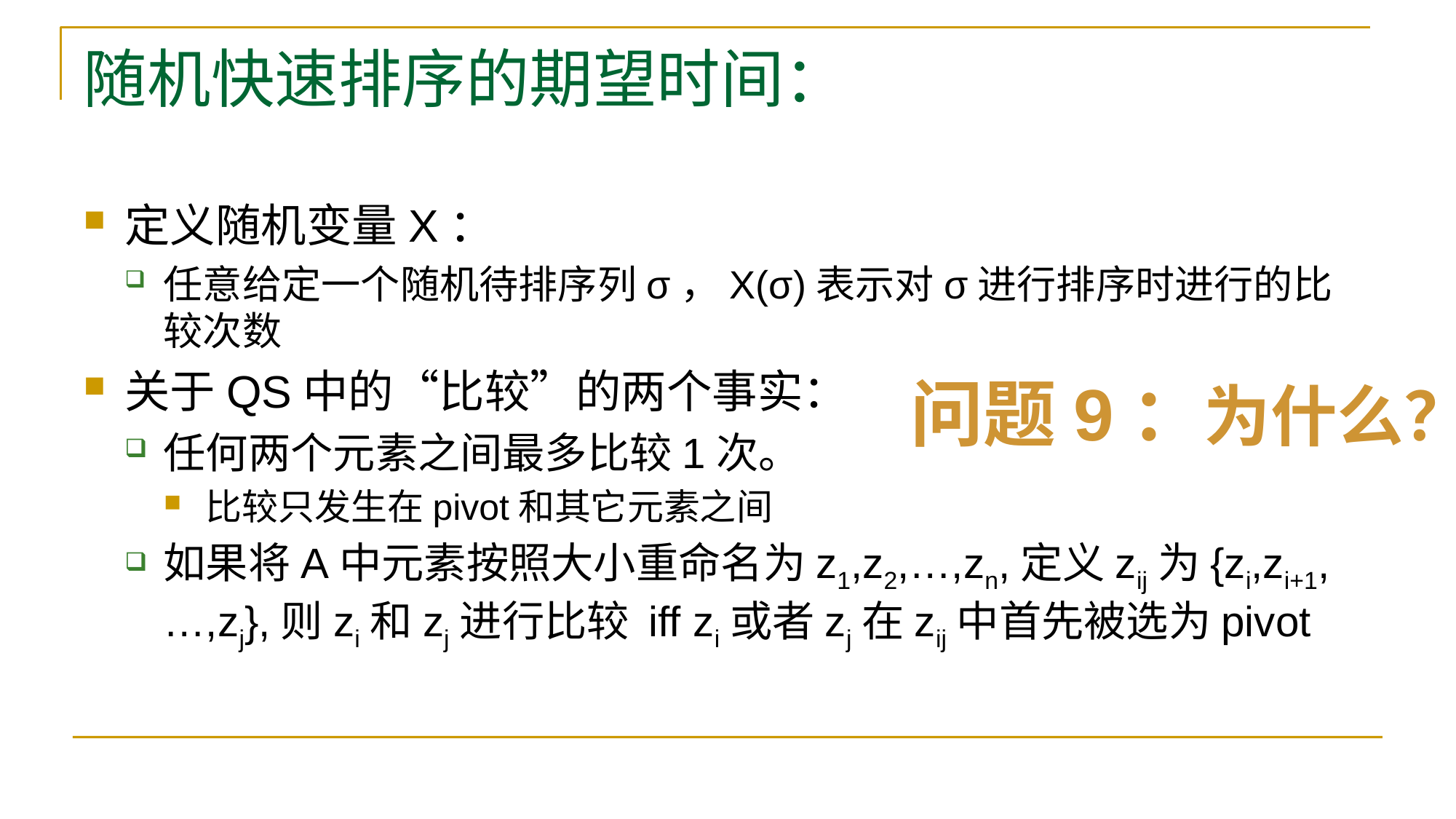

# 随机快速排序的期望时间：
定义随机变量X：
任意给定一个随机待排序列σ，X(σ)表示对σ进行排序时进行的比较次数
关于QS中的“比较”的两个事实：
任何两个元素之间最多比较1次。
比较只发生在pivot和其它元素之间
如果将A中元素按照大小重命名为z1,z2,…,zn,定义zij为{zi,zi+1,…,zj},则zi和zj进行比较 iff zi或者zj在zij中首先被选为pivot
问题9：为什么？